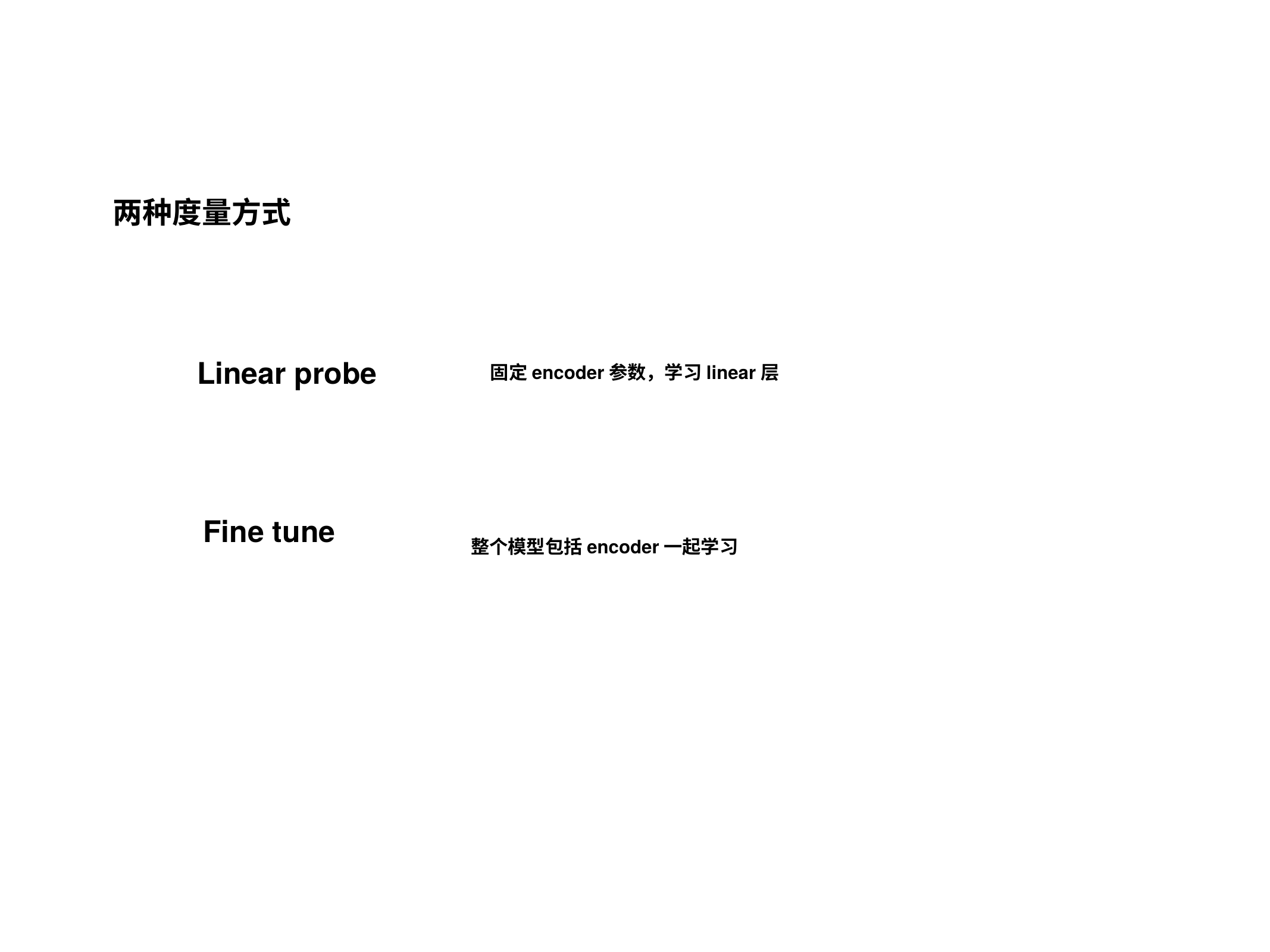

两种度量方式
Linear probe
固定encoder参数，学习linear层
Fine tune
整个模型包括encoder一起学习